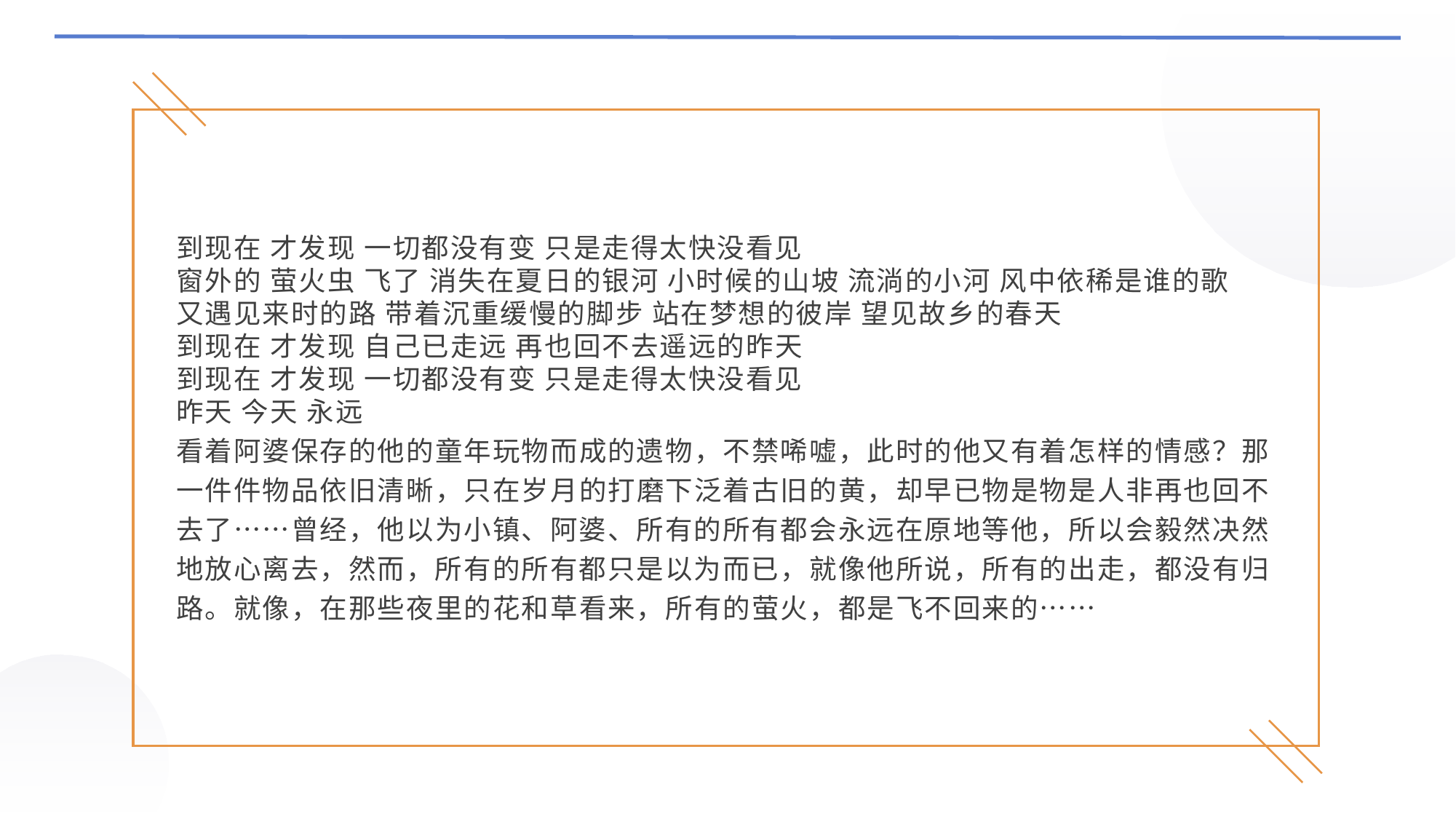

到现在 才发现 一切都没有变 只是走得太快没看见
窗外的 萤火虫 飞了 消失在夏日的银河 小时候的山坡 流淌的小河 风中依稀是谁的歌
又遇见来时的路 带着沉重缓慢的脚步 站在梦想的彼岸 望见故乡的春天
到现在 才发现 自己已走远 再也回不去遥远的昨天
到现在 才发现 一切都没有变 只是走得太快没看见
昨天 今天 永远
看着阿婆保存的他的童年玩物而成的遗物，不禁唏嘘，此时的他又有着怎样的情感？那一件件物品依旧清晰，只在岁月的打磨下泛着古旧的黄，却早已物是物是人非再也回不去了……曾经，他以为小镇、阿婆、所有的所有都会永远在原地等他，所以会毅然决然地放心离去，然而，所有的所有都只是以为而已，就像他所说，所有的出走，都没有归路。就像，在那些夜里的花和草看来，所有的萤火，都是飞不回来的……